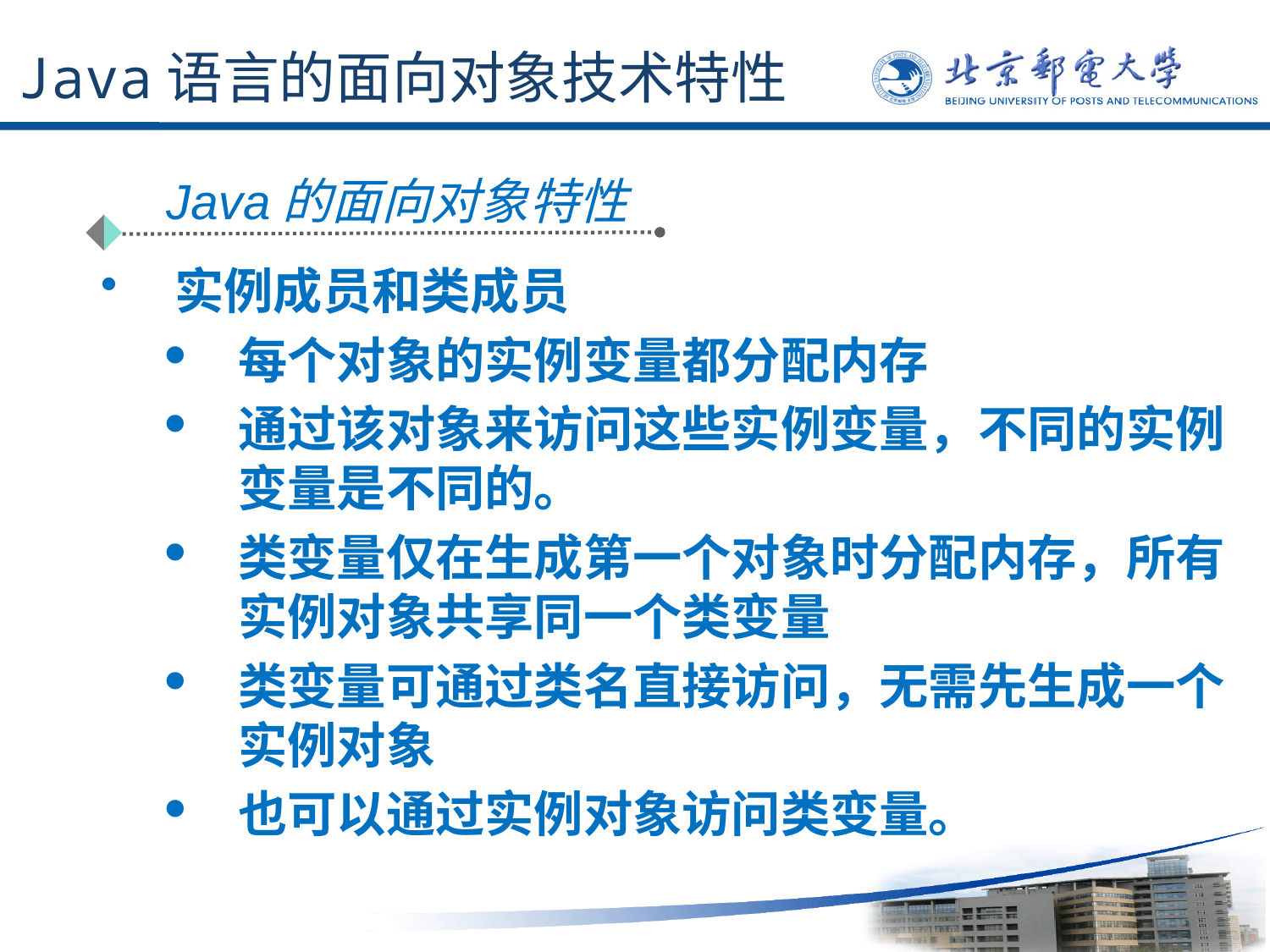

# Java语言的面向对象技术特性

Java的面向对象特性

实例成员和类成员
每个对象的实例变量都分配内存
通过该对象来访问这些实例变量，不同的实例变量是不同的。
类变量仅在生成第一个对象时分配内存，所有实例对象共享同一个类变量
类变量可通过类名直接访问，无需先生成一个实例对象
也可以通过实例对象访问类变量。